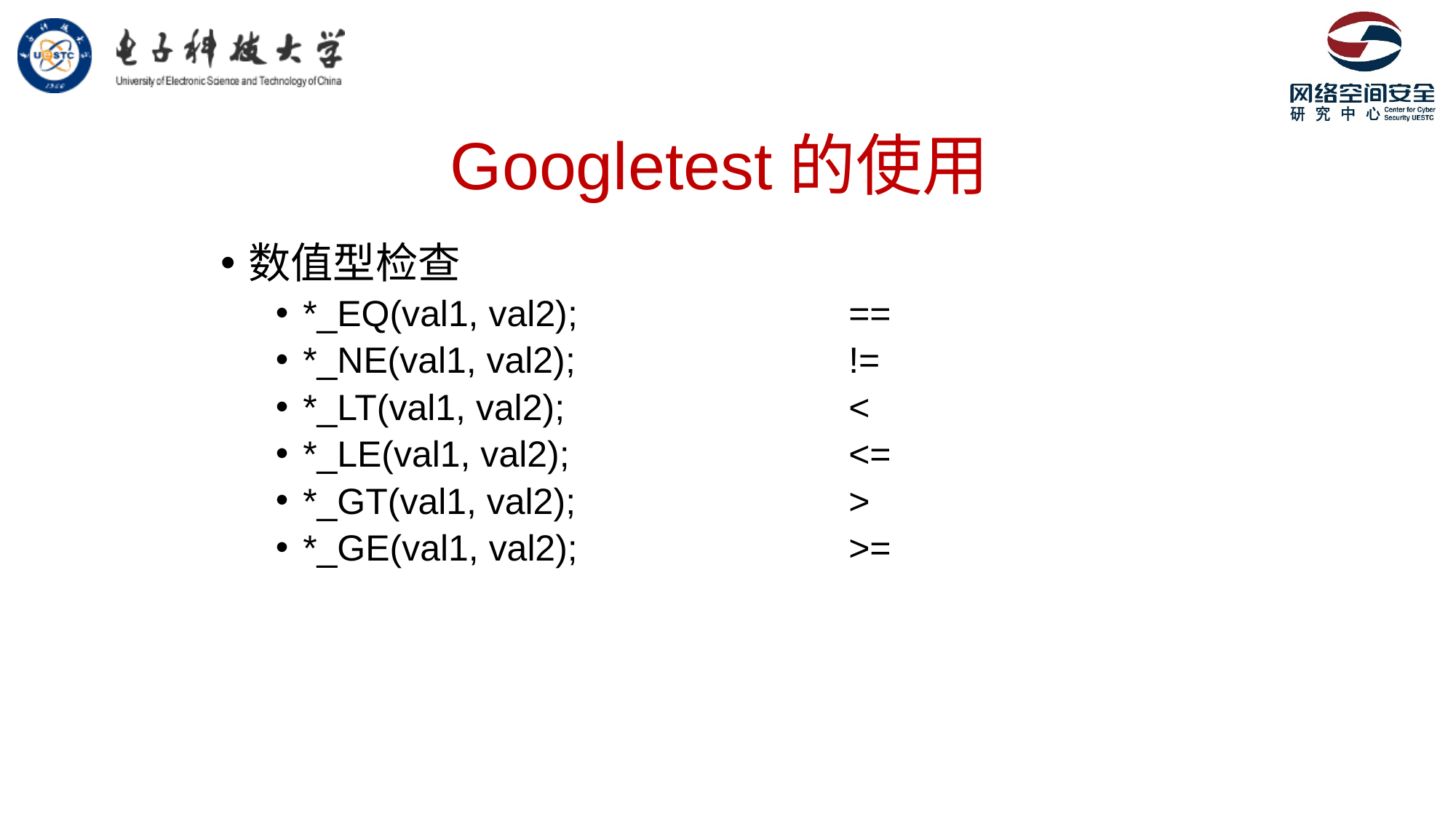

# Googletest的使用
数值型检查
*_EQ(val1, val2);			==
*_NE(val1, val2);			!=
*_LT(val1, val2);			<
*_LE(val1, val2);			<=
*_GT(val1, val2);			>
*_GE(val1, val2);			>=